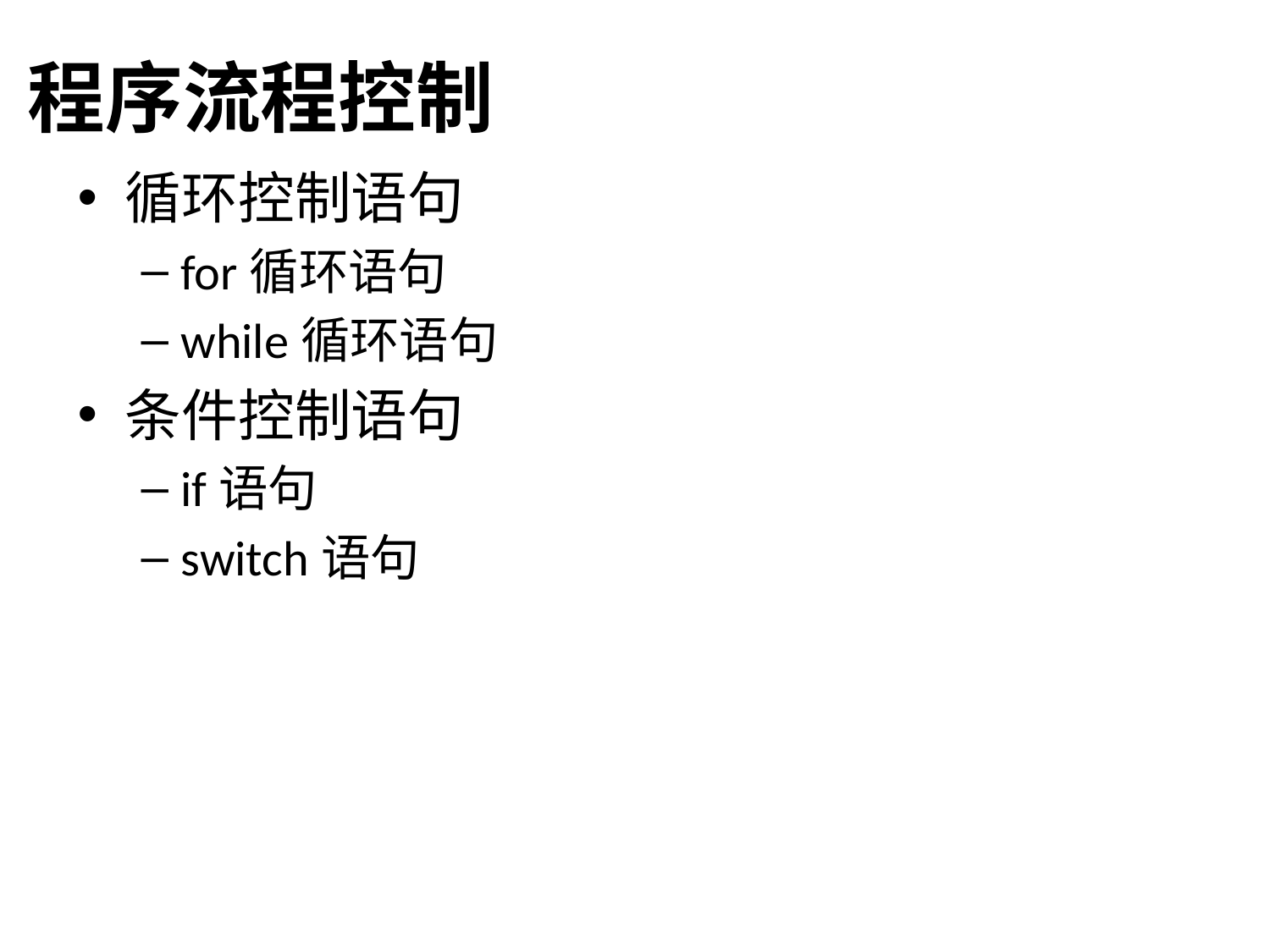

# 程序流程控制
循环控制语句
for循环语句
while循环语句
条件控制语句
if语句
switch语句